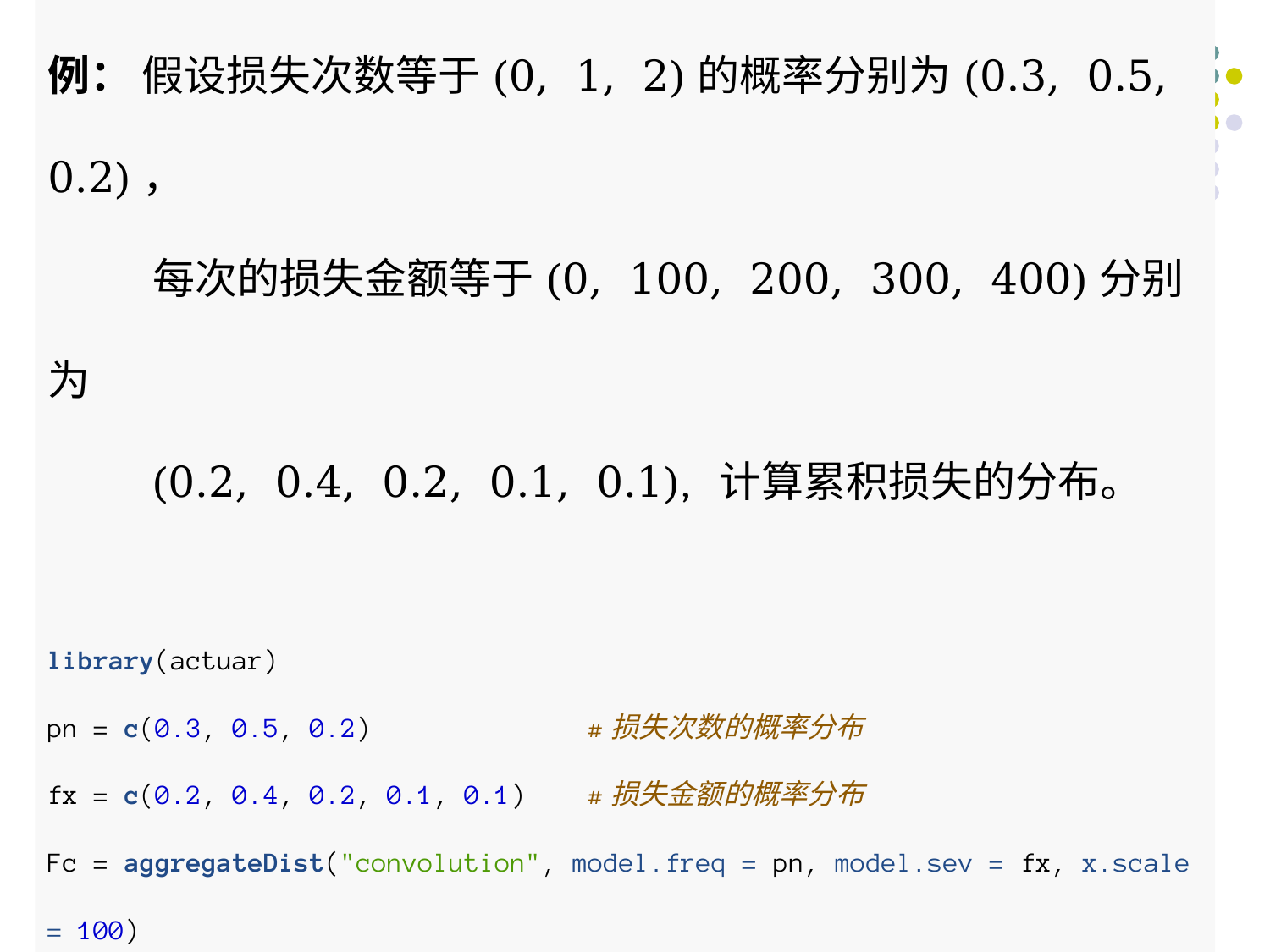

例： 假设损失次数等于(0,  1,  2)的概率分别为(0.3,  0.5,  0.2)，
          每次的损失金额等于(0,  100,  200,  300,  400)分别为
           (0.2,  0.4,  0.2,  0.1,  0.1),  计算累积损失的分布。

library(actuar)
pn = c(0.3, 0.5, 0.2)              #损失次数的概率分布
fx = c(0.2, 0.4, 0.2, 0.1, 0.1)    #损失金额的概率分布
Fc = aggregateDist("convolution", model.freq = pn, model.sev = fx, x.scale = 100)
plot(Fc)
19